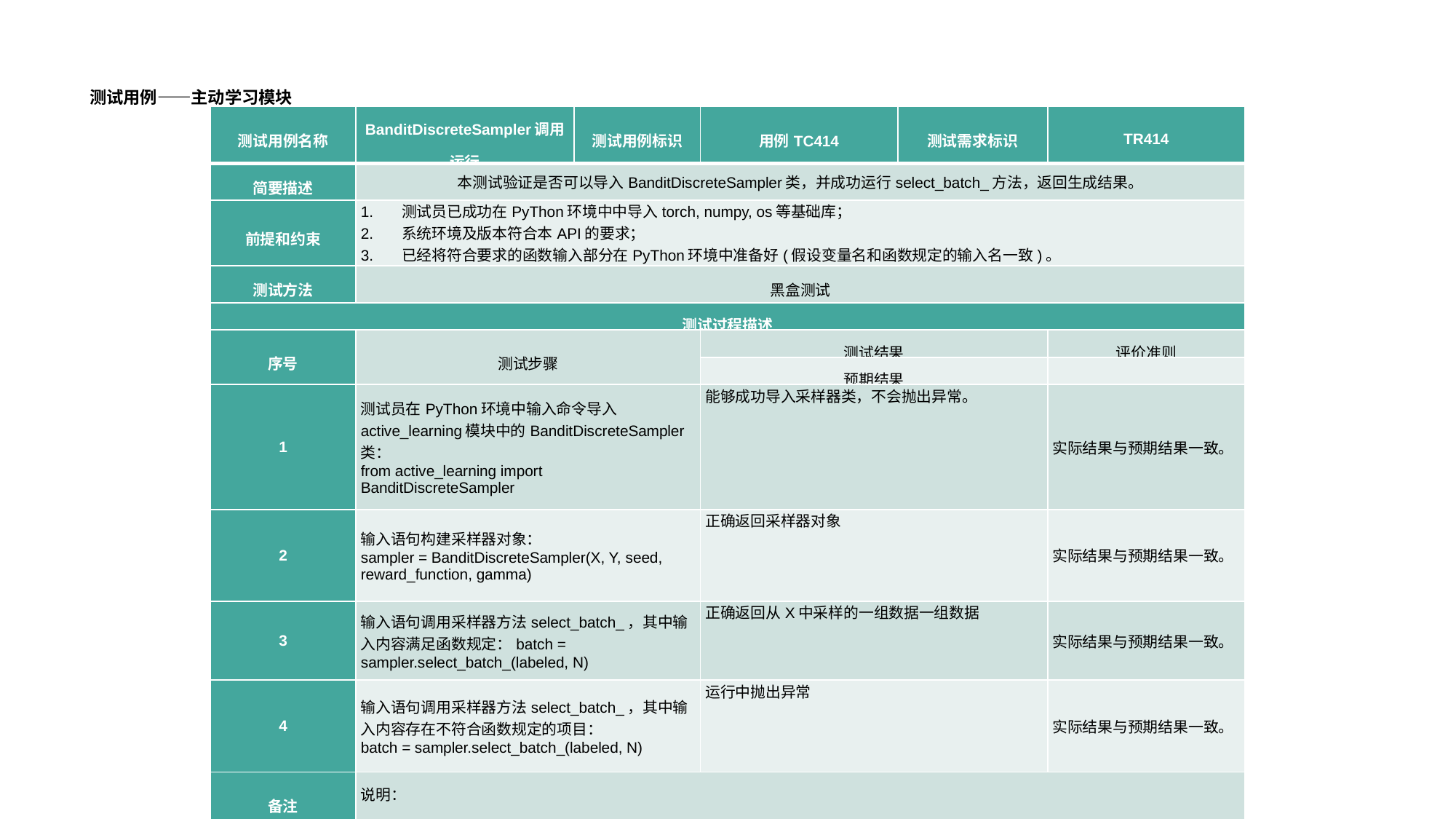

# 测试用例——主动学习模块
| 测试用例名称 | BanditDiscreteSampler调用运行 | 测试用例标识 | 用例TC414 | 测试需求标识 | TR414 |
| --- | --- | --- | --- | --- | --- |
| 简要描述 | 本测试验证是否可以导入BanditDiscreteSampler类，并成功运行select\_batch\_方法，返回生成结果。 |  |  |  |  |
| 前提和约束 | 测试员已成功在PyThon环境中中导入torch, numpy, os等基础库； 系统环境及版本符合本API的要求； 已经将符合要求的函数输入部分在PyThon环境中准备好(假设变量名和函数规定的输入名一致)。 |  |  |  |  |
| 测试方法 | 黑盒测试 |  |  |  |  |
| 测试过程描述 |  |  |  |  |  |
| 序号 | 测试步骤 |  | 测试结果 |  | 评价准则 |
|  |  |  | 预期结果 |  |  |
| 1 | 测试员在PyThon环境中输入命令导入active\_learning模块中的BanditDiscreteSampler类： from active\_learning import BanditDiscreteSampler |  | 能够成功导入采样器类，不会抛出异常。 |  | 实际结果与预期结果一致。 |
| 2 | 输入语句构建采样器对象： sampler = BanditDiscreteSampler(X, Y, seed, reward\_function, gamma) |  | 正确返回采样器对象 |  | 实际结果与预期结果一致。 |
| 3 | 输入语句调用采样器方法select\_batch\_，其中输入内容满足函数规定：batch = sampler.select\_batch\_(labeled, N) |  | 正确返回从X中采样的一组数据一组数据 |  | 实际结果与预期结果一致。 |
| 4 | 输入语句调用采样器方法select\_batch\_，其中输入内容存在不符合函数规定的项目： batch = sampler.select\_batch\_(labeled, N) |  | 运行中抛出异常 |  | 实际结果与预期结果一致。 |
| 备注 | 说明： 1）测试员测试设备的显存（使用GPU）或内存（使用CPU）应能满足算法运行的大小要求。 |  |  |  |  |